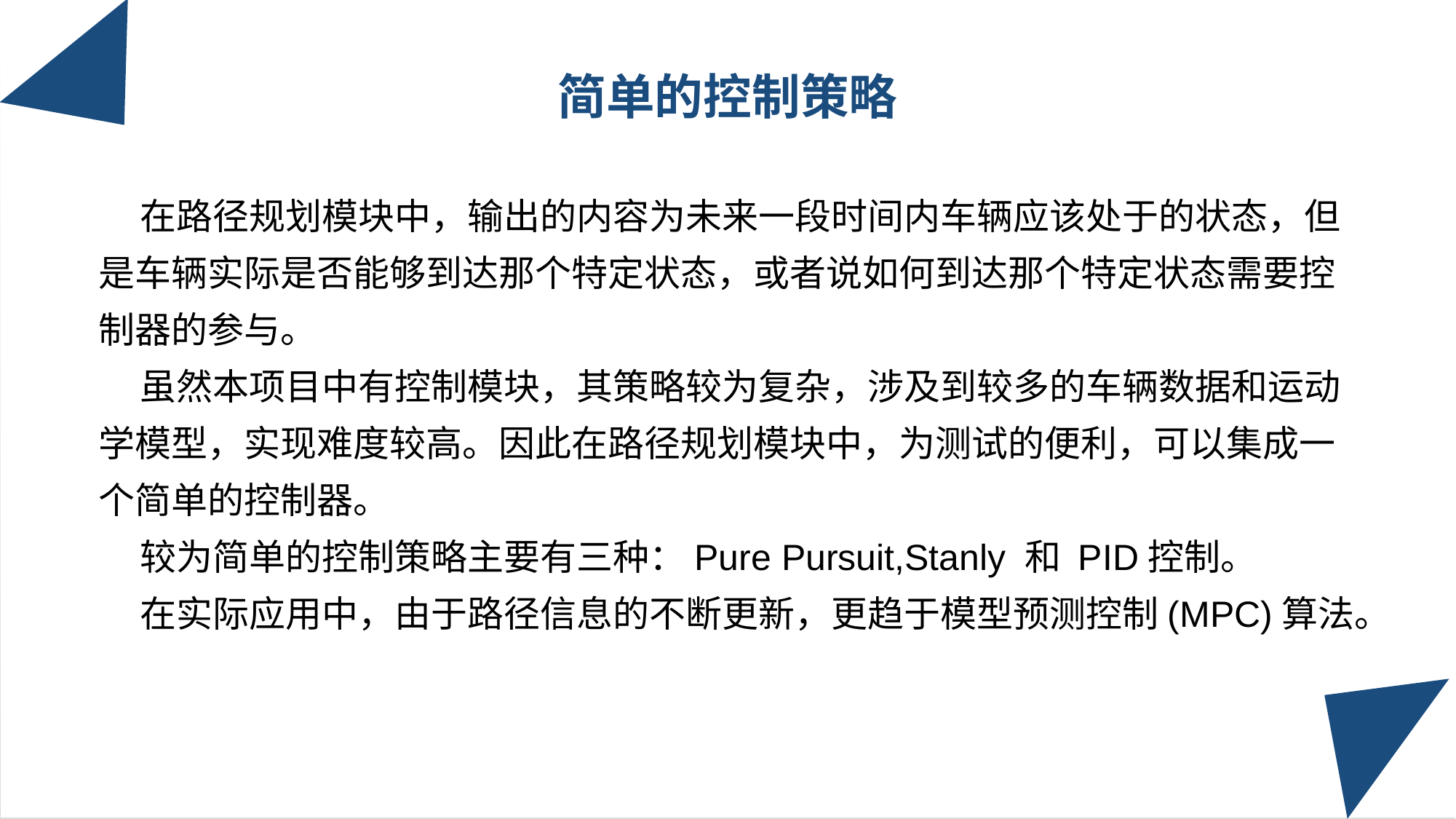

√

简单的控制策略
    在路径规划模块中，输出的内容为未来一段时间内车辆应该处于的状态，但是车辆实际是否能够到达那个特定状态，或者说如何到达那个特定状态需要控制器的参与。
    虽然本项目中有控制模块，其策略较为复杂，涉及到较多的车辆数据和运动学模型，实现难度较高。因此在路径规划模块中，为测试的便利，可以集成一个简单的控制器。
    较为简单的控制策略主要有三种：Pure Pursuit,Stanly 和 PID控制。
    在实际应用中，由于路径信息的不断更新，更趋于模型预测控制(MPC)算法。